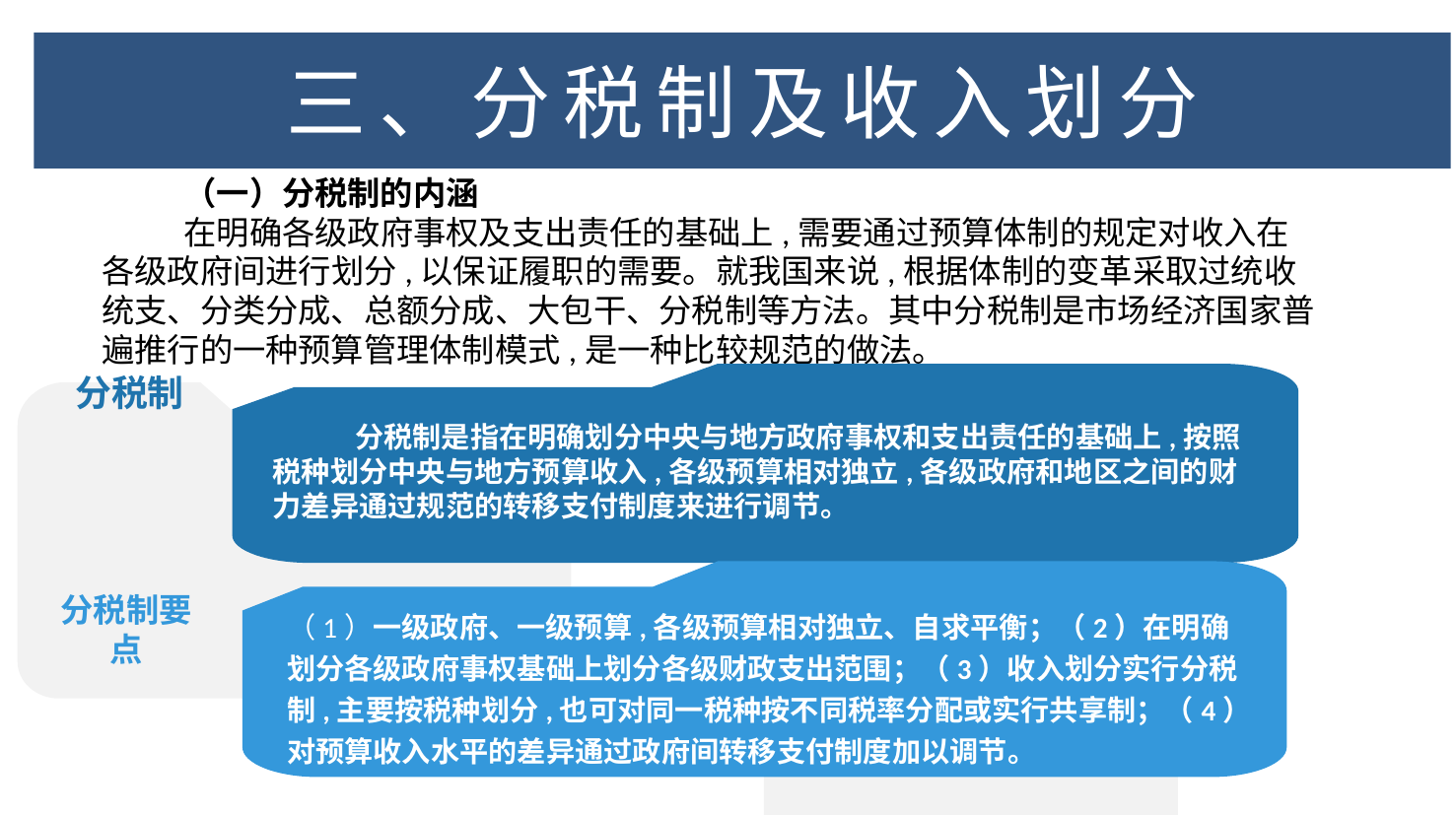

# 三、分税制及收入划分
（一）分税制的内涵
在明确各级政府事权及支出责任的基础上,需要通过预算体制的规定对收入在各级政府间进行划分,以保证履职的需要。就我国来说,根据体制的变革采取过统收统支、分类分成、总额分成、大包干、分税制等方法。其中分税制是市场经济国家普遍推行的一种预算管理体制模式,是一种比较规范的做法。
分税制

分税制是指在明确划分中央与地方政府事权和支出责任的基础上,按照税种划分中央与地方预算收入,各级预算相对独立,各级政府和地区之间的财力差异通过规范的转移支付制度来进行调节。

分税制要点

（1）一级政府、一级预算,各级预算相对独立、自求平衡；（2）在明确划分各级政府事权基础上划分各级财政支出范围；（3）收入划分实行分税制,主要按税种划分,也可对同一税种按不同税率分配或实行共享制；（4）对预算收入水平的差异通过政府间转移支付制度加以调节。